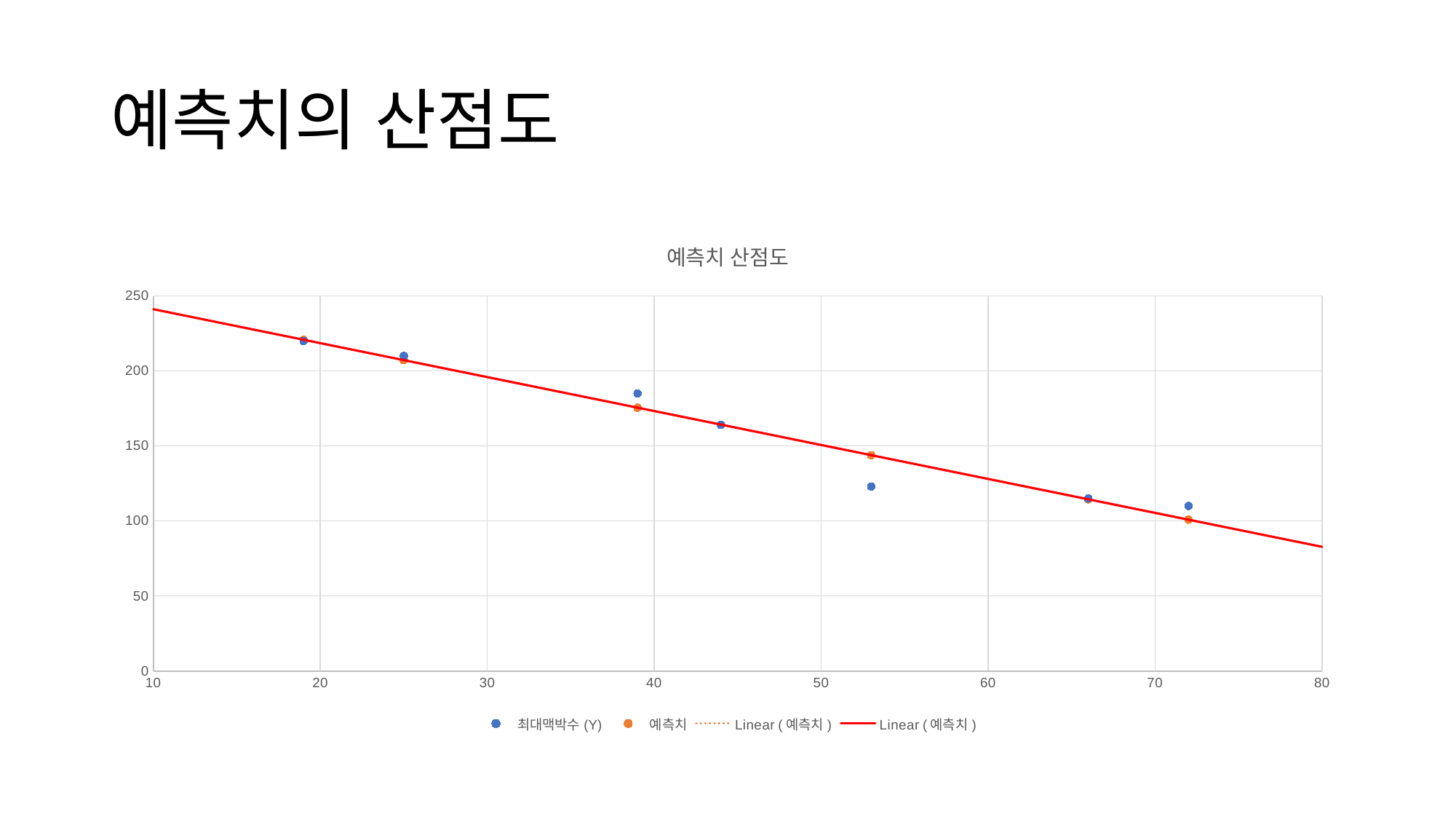

# 예측치의 산점도

### Chart: 예측치 산점도

| Category | 최대맥박수(Y) | 예측치 |
|---|---|---|